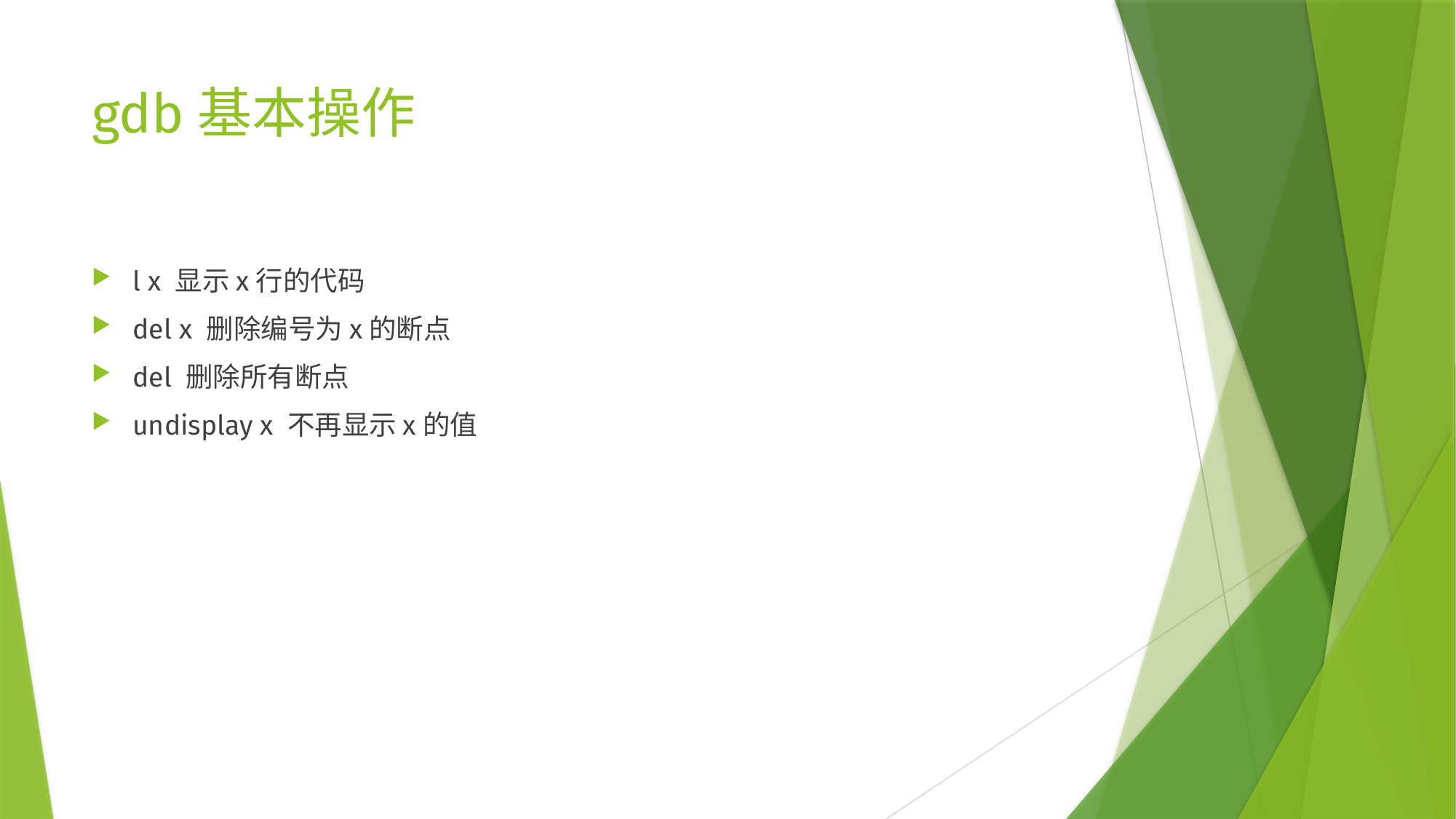

# gdb基本操作
l x 显示x行的代码
del x 删除编号为x的断点
del 删除所有断点
undisplay x 不再显示x的值